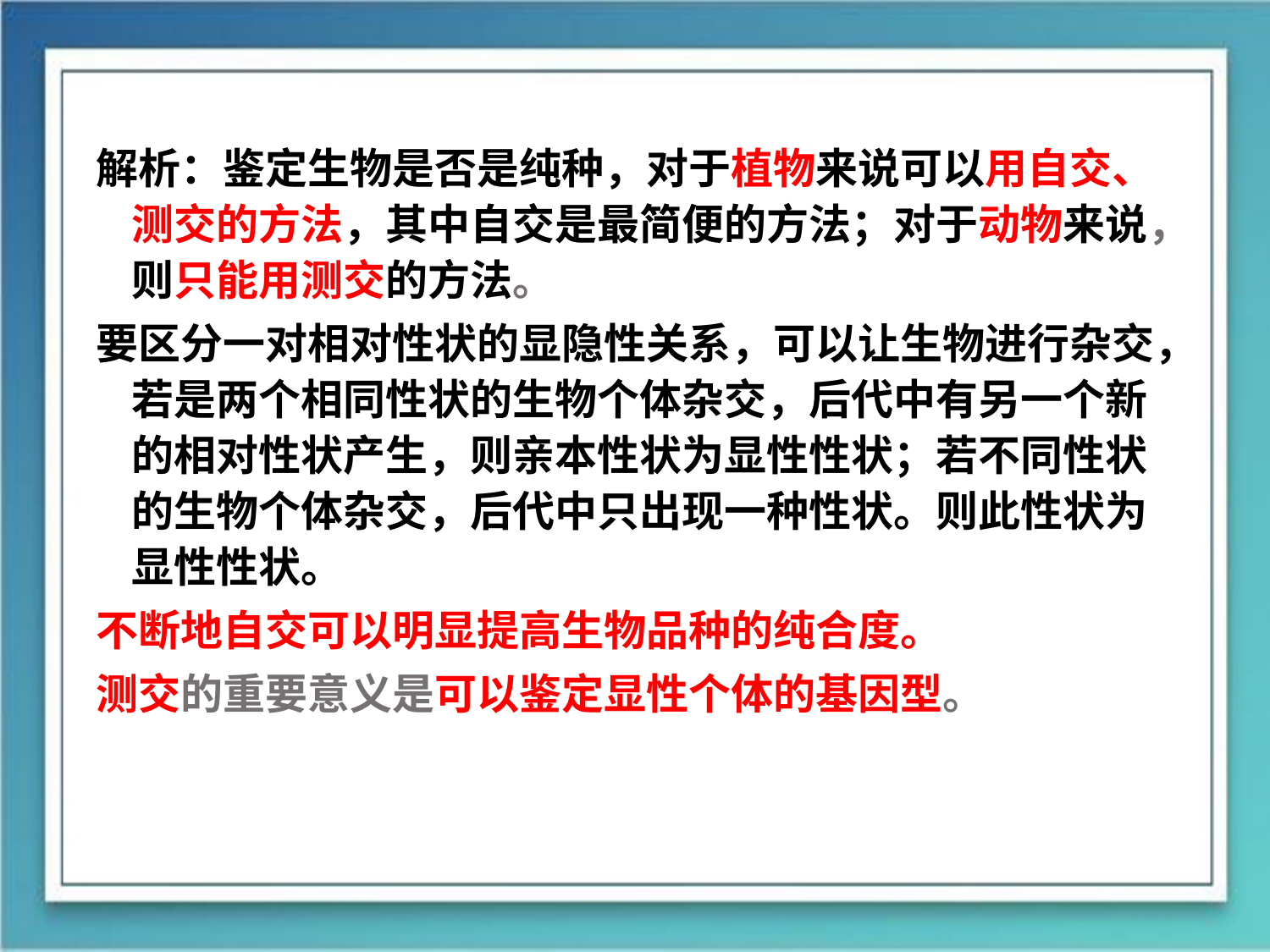

解析：鉴定生物是否是纯种，对于植物来说可以用自交、测交的方法，其中自交是最简便的方法；对于动物来说，则只能用测交的方法。
要区分一对相对性状的显隐性关系，可以让生物进行杂交，若是两个相同性状的生物个体杂交，后代中有另一个新的相对性状产生，则亲本性状为显性性状；若不同性状的生物个体杂交，后代中只出现一种性状。则此性状为显性性状。
不断地自交可以明显提高生物品种的纯合度。
测交的重要意义是可以鉴定显性个体的基因型。